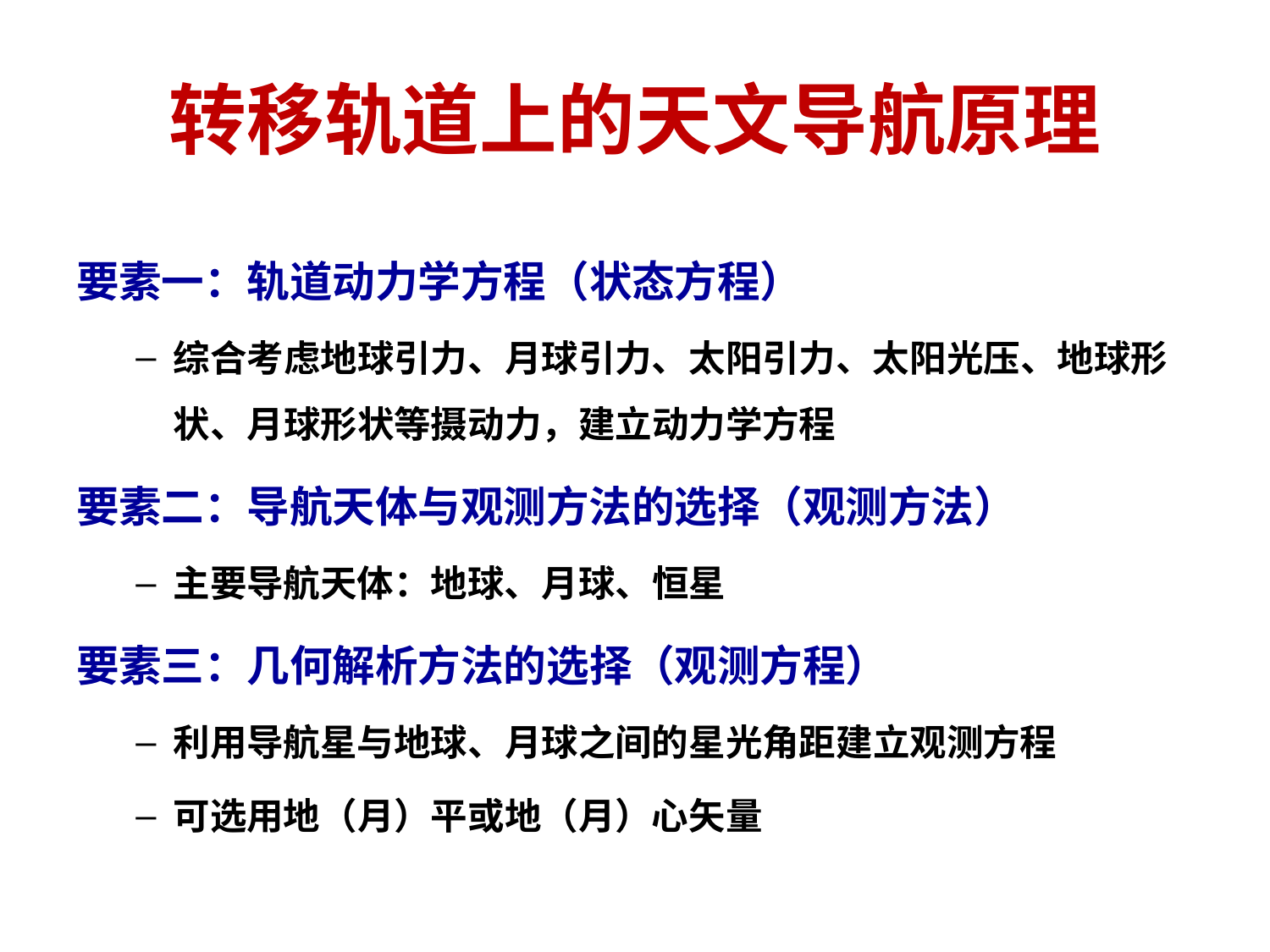

# 转移轨道上的天文导航原理
要素一：轨道动力学方程（状态方程）
综合考虑地球引力、月球引力、太阳引力、太阳光压、地球形状、月球形状等摄动力，建立动力学方程
要素二：导航天体与观测方法的选择（观测方法）
主要导航天体：地球、月球、恒星
要素三：几何解析方法的选择（观测方程）
利用导航星与地球、月球之间的星光角距建立观测方程
可选用地（月）平或地（月）心矢量